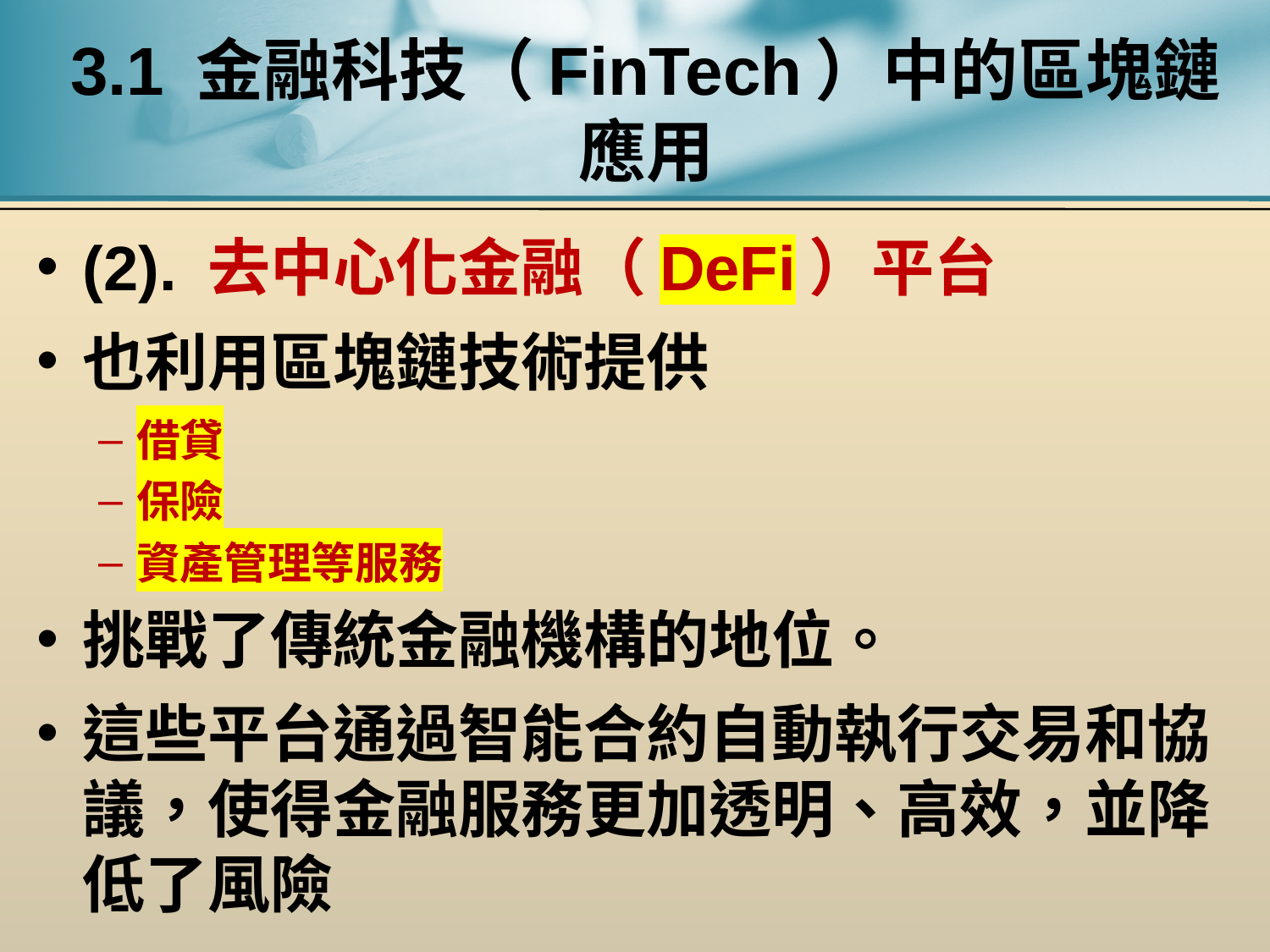

# 3.1 金融科技（FinTech）中的區塊鏈應用
(2). 去中心化金融（DeFi）平台
也利用區塊鏈技術提供
借貸
保險
資產管理等服務
挑戰了傳統金融機構的地位。
這些平台通過智能合約自動執行交易和協議，使得金融服務更加透明、高效，並降低了風險